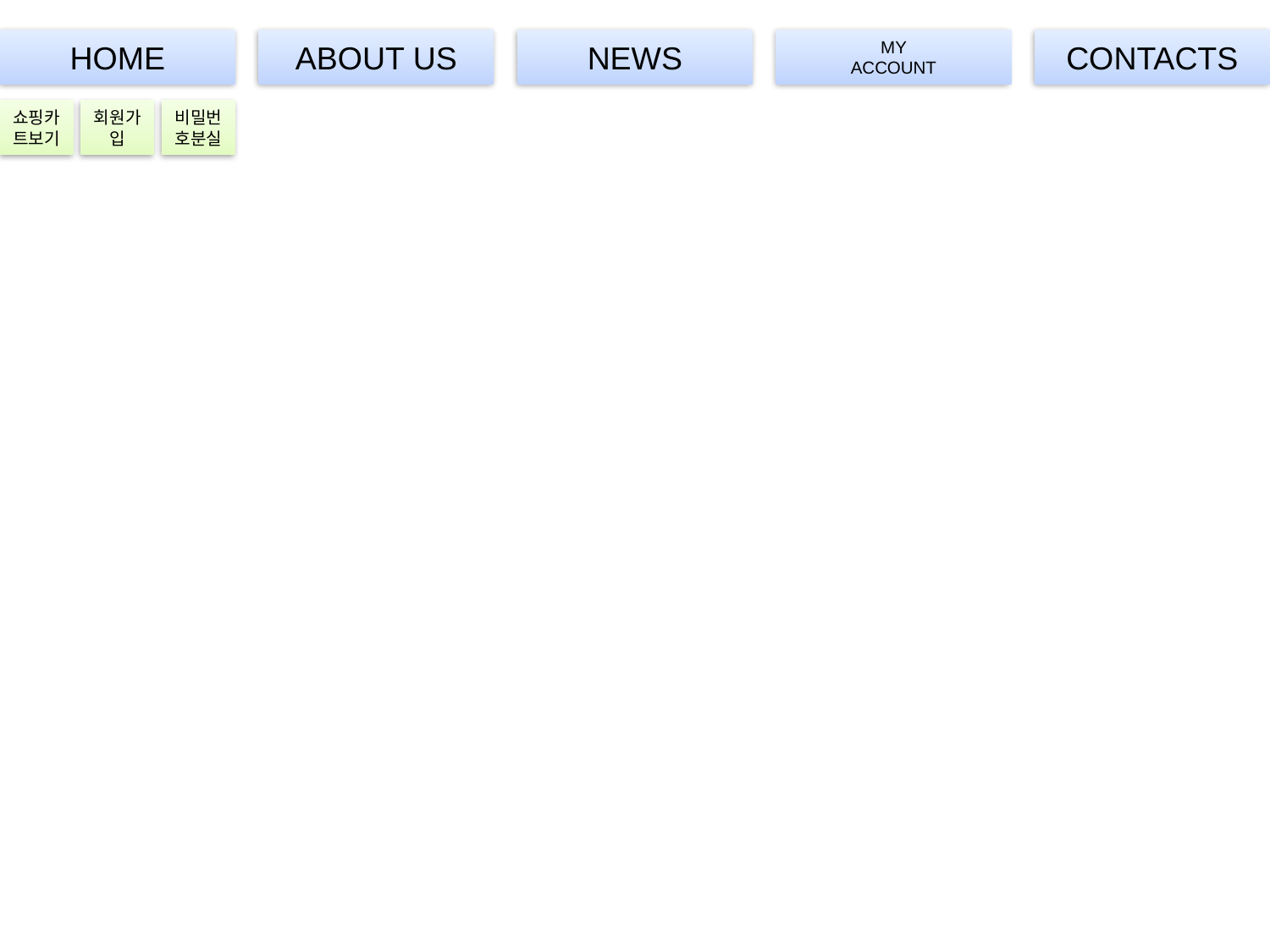

HOME
쇼핑카트보기
회원가입
ABOUT US
NEWS
MY
ACCOUNT
CONTACTS
비밀번호분실